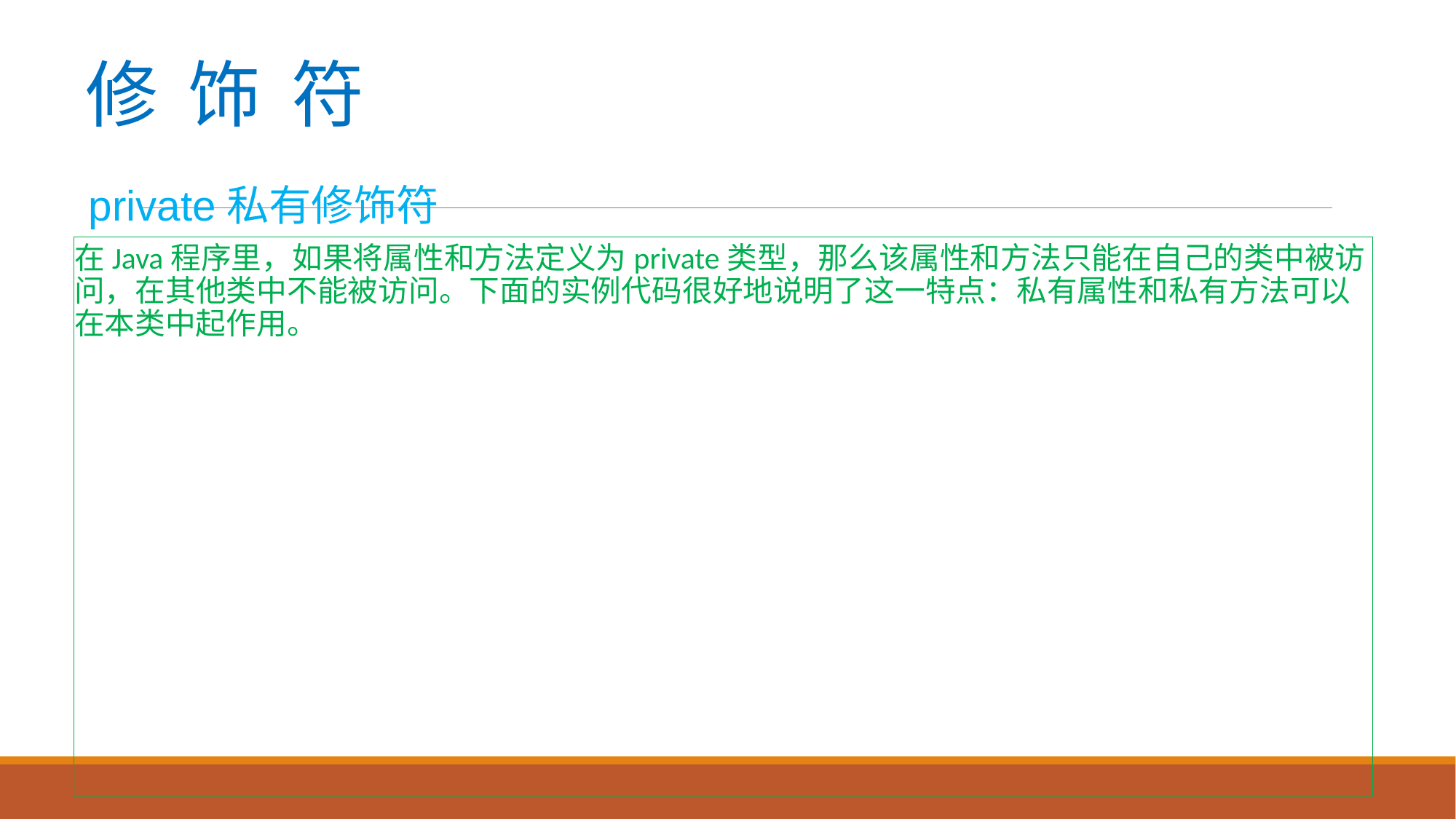

# 修  饰  符
private私有修饰符
在Java程序里，如果将属性和方法定义为private类型，那么该属性和方法只能在自己的类中被访问，在其他类中不能被访问。下面的实例代码很好地说明了这一特点：私有属性和私有方法可以在本类中起作用。